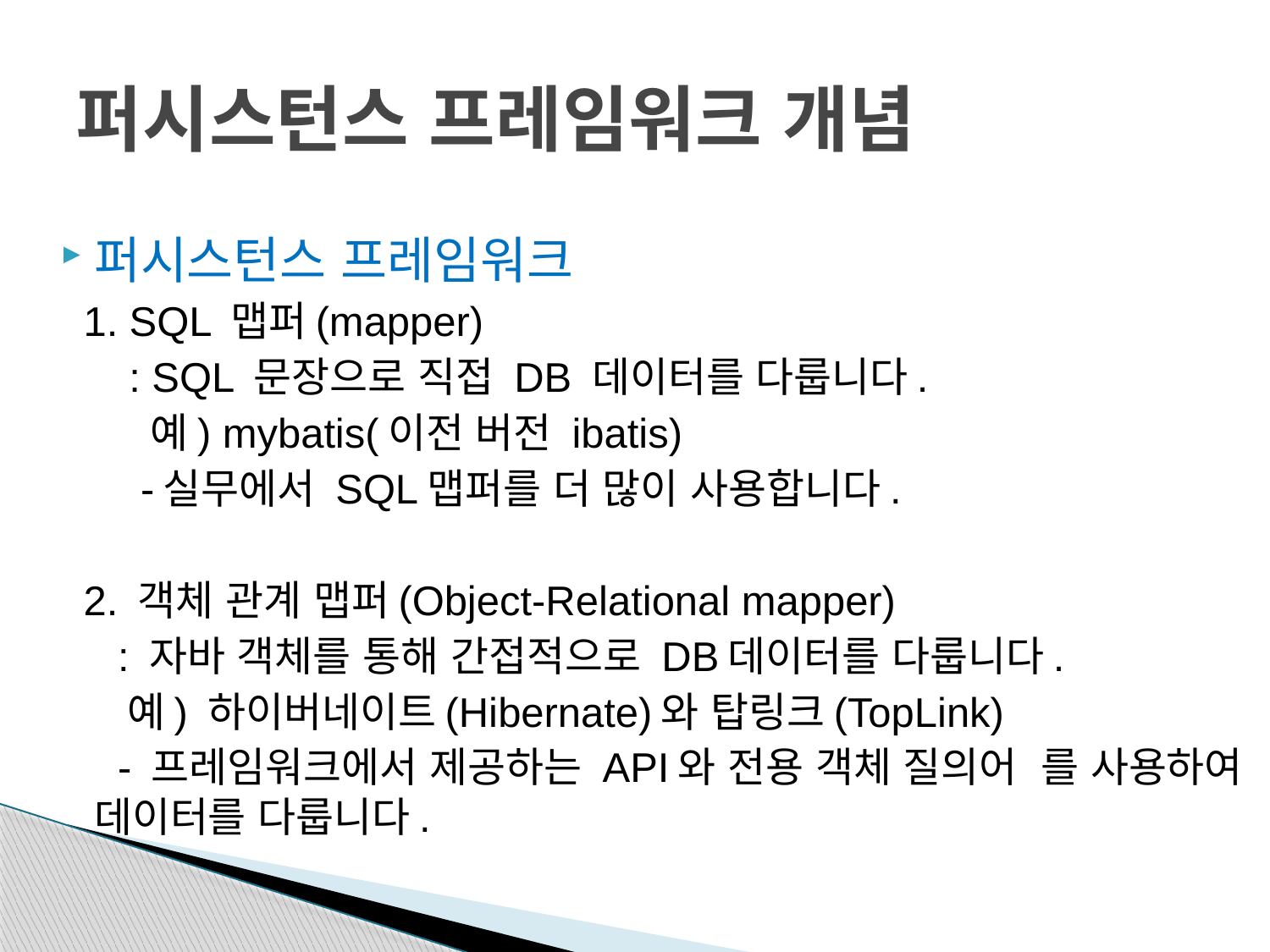

# 퍼시스턴스 프레임워크 개념
퍼시스턴스 프레임워크
  1. SQL 맵퍼(mapper)
      : SQL 문장으로 직접 DB 데이터를 다룹니다.
       예) mybatis(이전 버전 ibatis)
       -실무에서 SQL맵퍼를 더 많이 사용합니다.

  2. 객체 관계 맵퍼(Object-Relational mapper)
     : 자바 객체를 통해 간접적으로 DB데이터를 다룹니다.
     예) 하이버네이트(Hibernate)와 탑링크(TopLink)
     - 프레임워크에서 제공하는 API와 전용 객체 질의어  를 사용하여 데이터를 다룹니다.